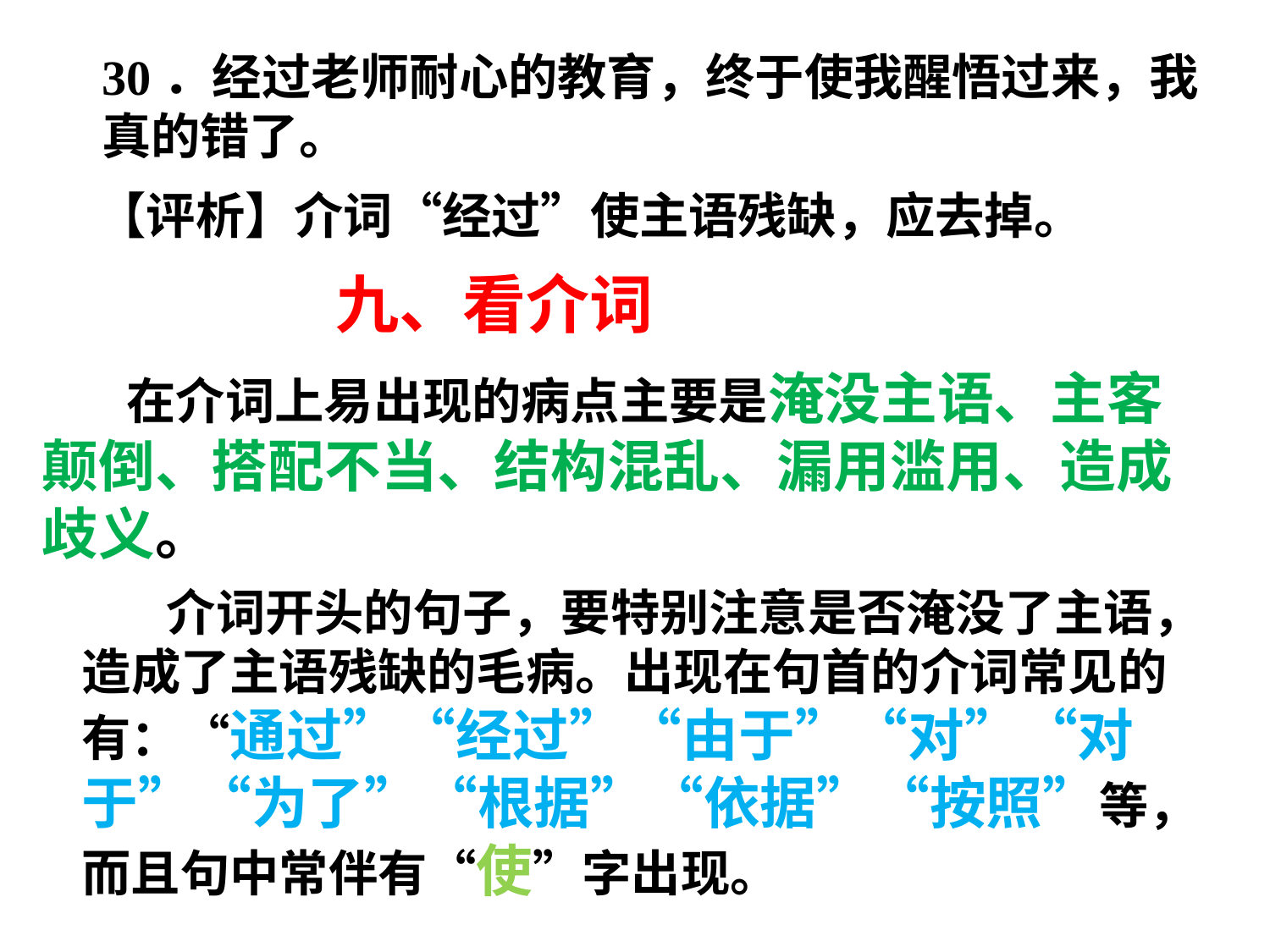

30．经过老师耐心的教育，终于使我醒悟过来，我真的错了。
【评析】介词“经过”使主语残缺，应去掉。
九、看介词

在介词上易出现的病点主要是淹没主语、主客颠倒、搭配不当、结构混乱、漏用滥用、造成歧义。
介词开头的句子，要特别注意是否淹没了主语，造成了主语残缺的毛病。出现在句首的介词常见的有：“通过”“经过”“由于”“对”“对于”“为了”“根据”“依据”“按照”等，而且句中常伴有“使”字出现。